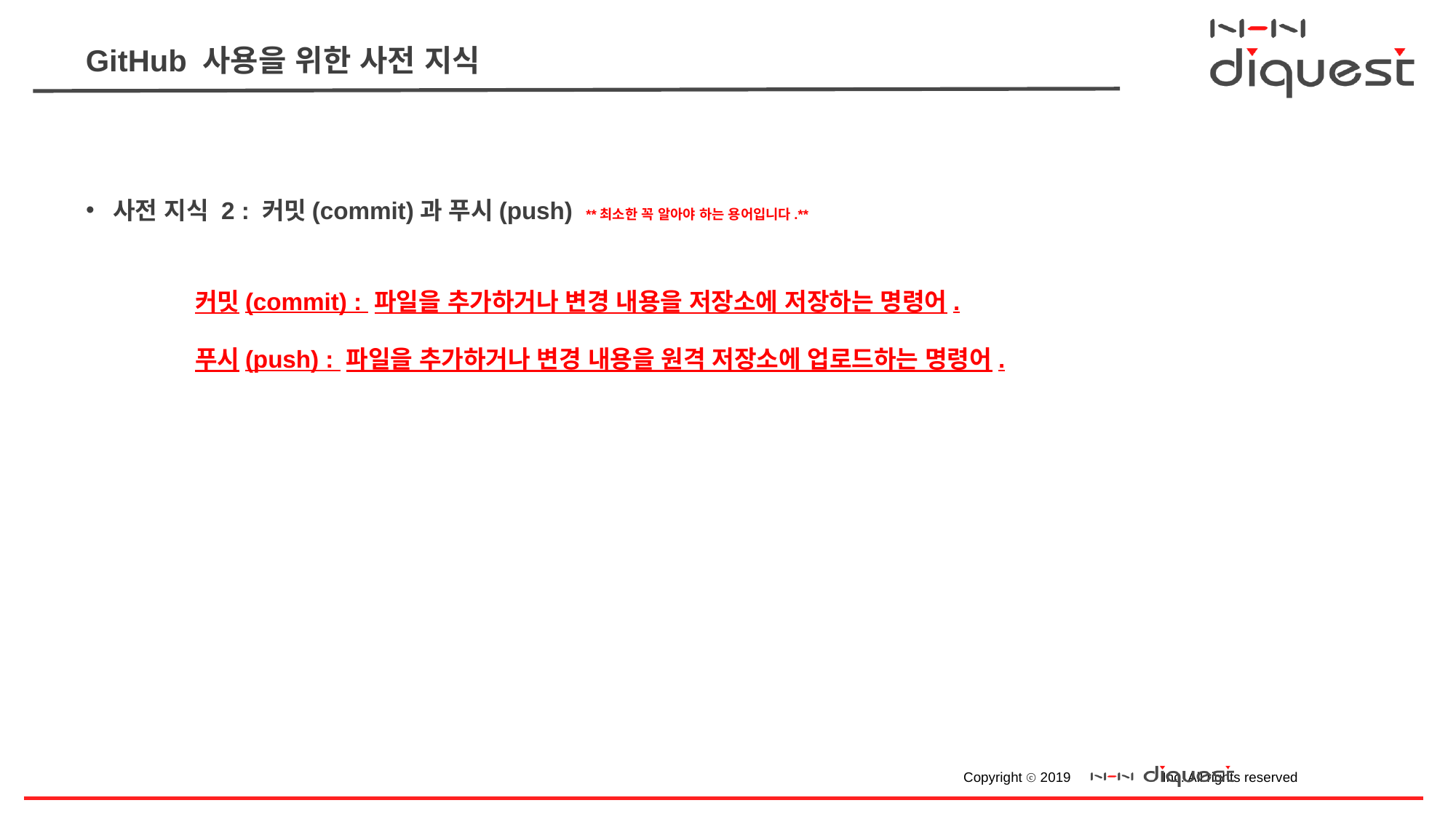

# GitHub 사용을 위한 사전 지식
사전 지식 2 : 커밋(commit)과 푸시(push)  **최소한 꼭 알아야 하는 용어입니다.**

	커밋(commit) : 파일을 추가하거나 변경 내용을 저장소에 저장하는 명령어.
	푸시(push) : 파일을 추가하거나 변경 내용을 원격 저장소에 업로드하는 명령어.